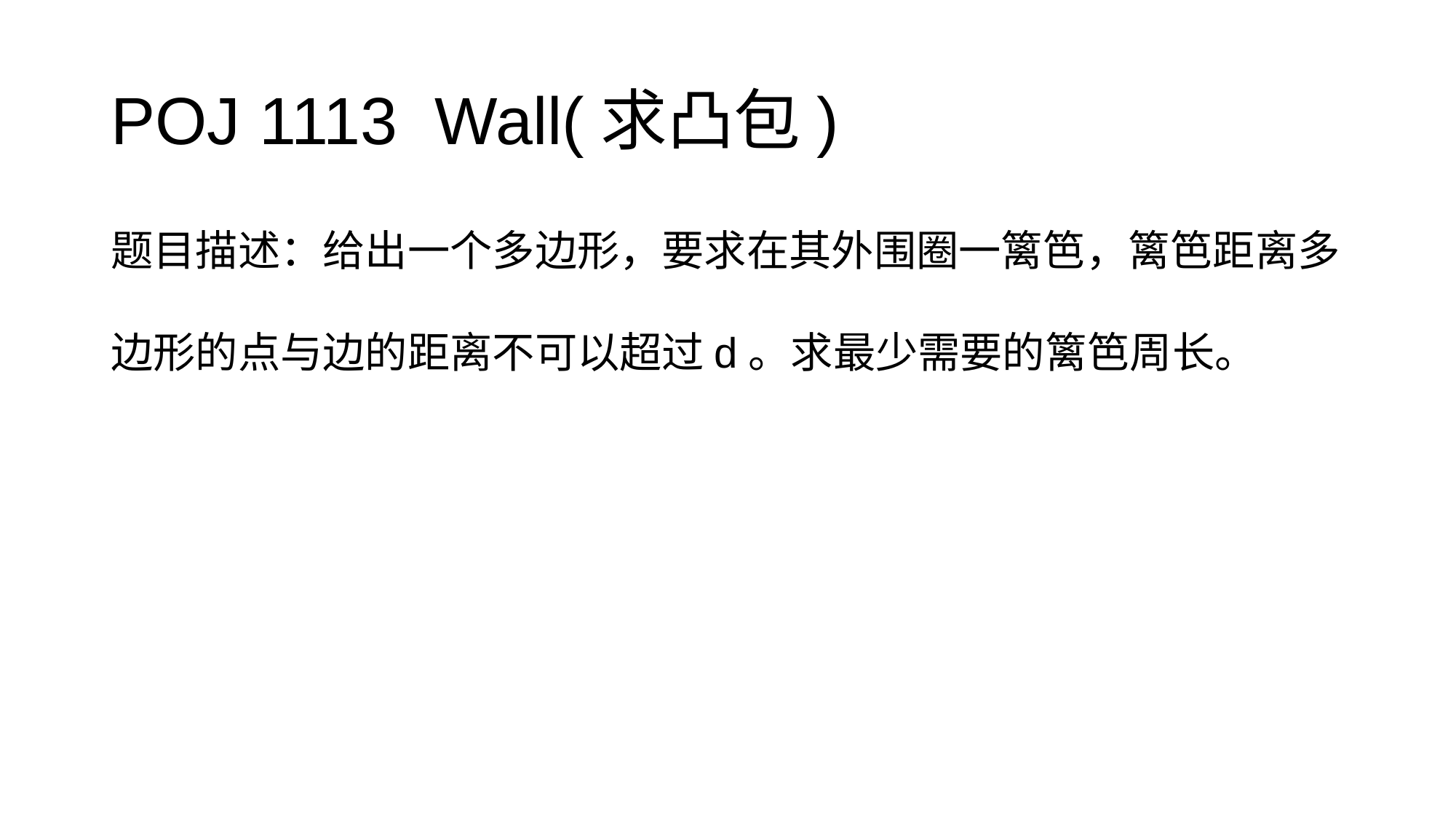

# POJ 1113  Wall(求凸包)
题目描述：给出一个多边形，要求在其外围圈一篱笆，篱笆距离多

边形的点与边的距离不可以超过d。求最少需要的篱笆周长。